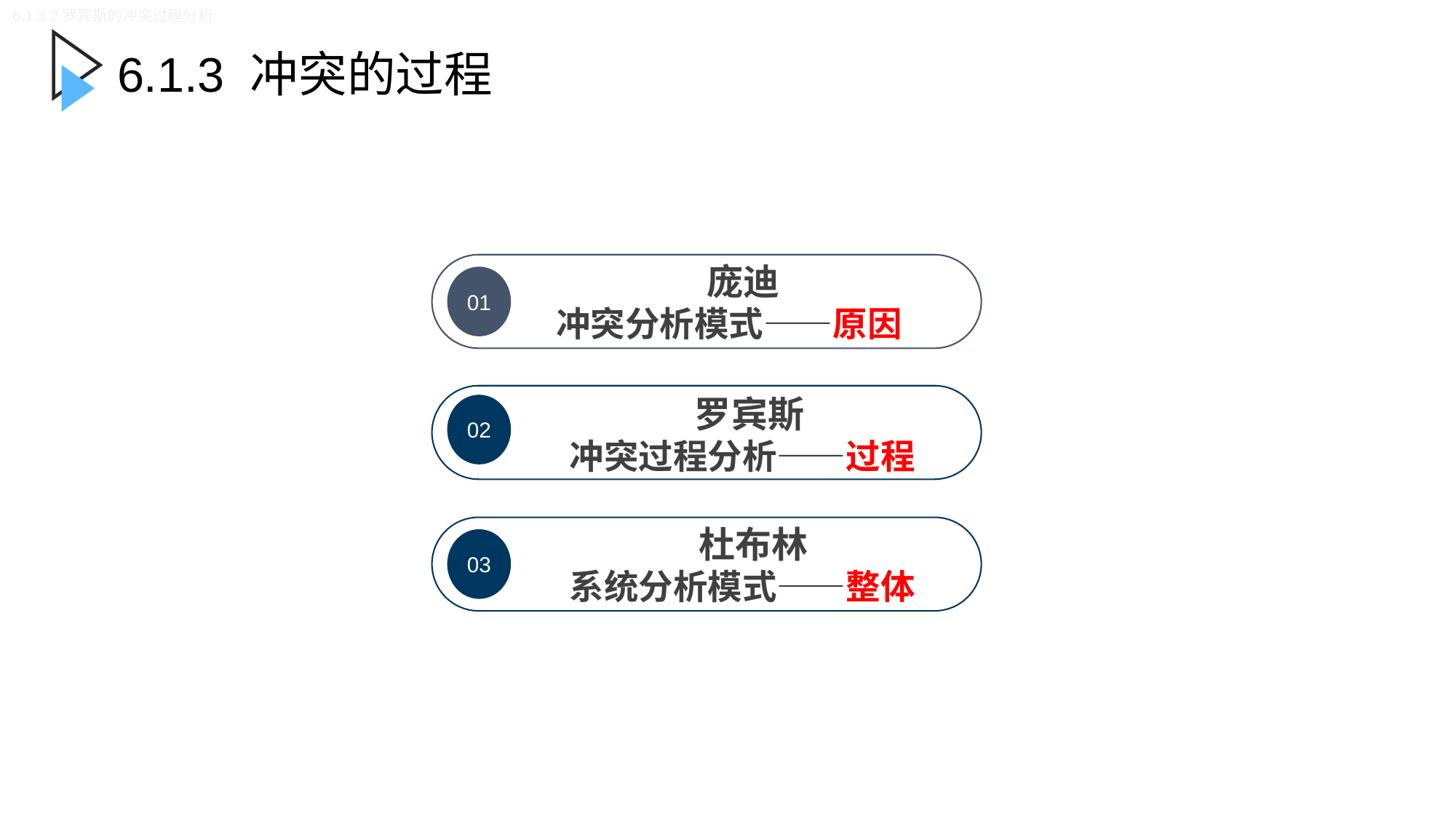

6.1.3.2罗宾斯的冲突过程分析

6.1.3 冲突的过程
庞迪
冲突分析模式——原因

01

02
杜布林
系统分析模式——整体

罗宾斯
冲突过程分析——过程
03